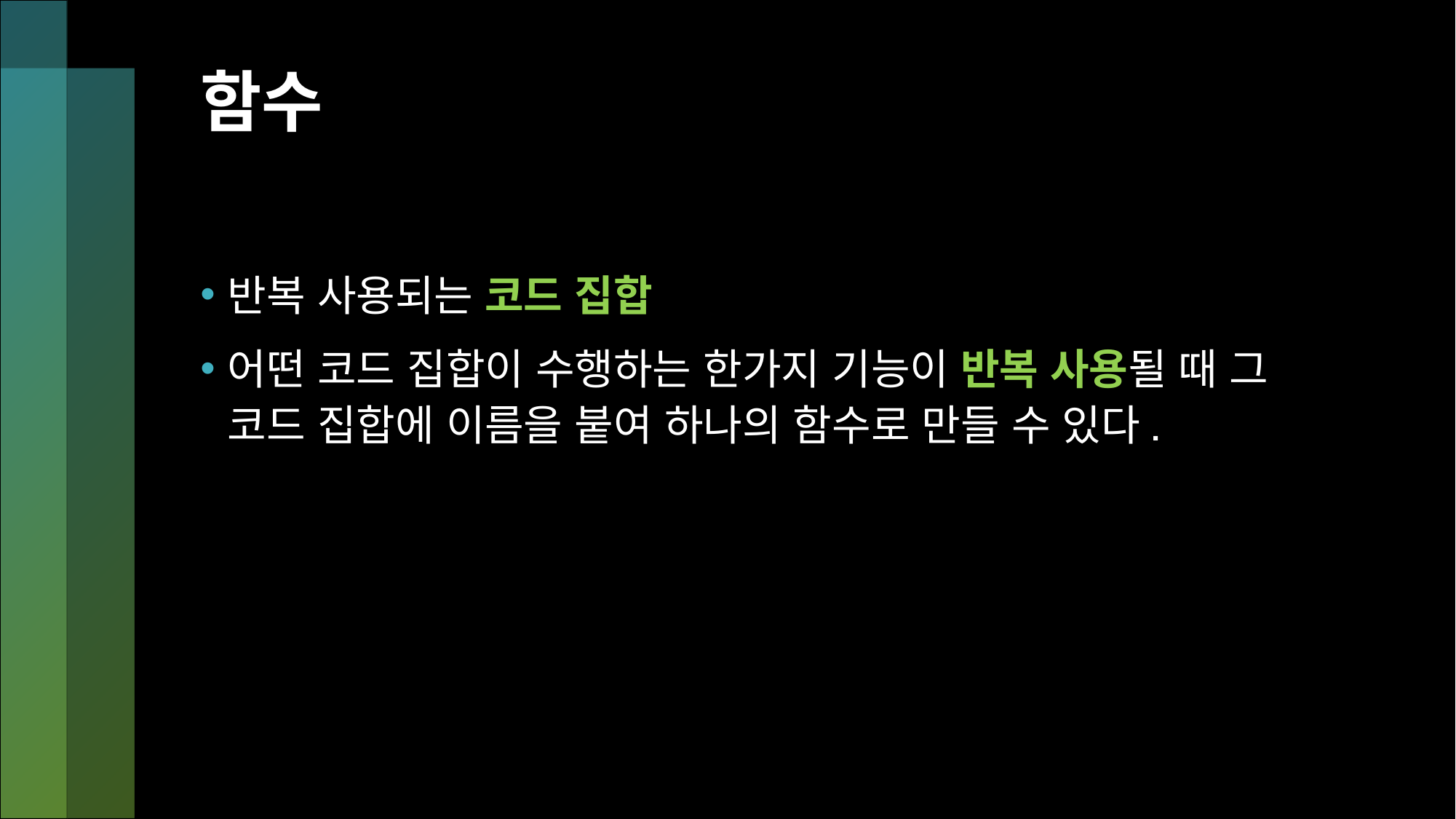

# 함수
반복 사용되는 코드 집합
어떤 코드 집합이 수행하는 한가지 기능이 반복 사용될 때 그 코드 집합에 이름을 붙여 하나의 함수로 만들 수 있다.